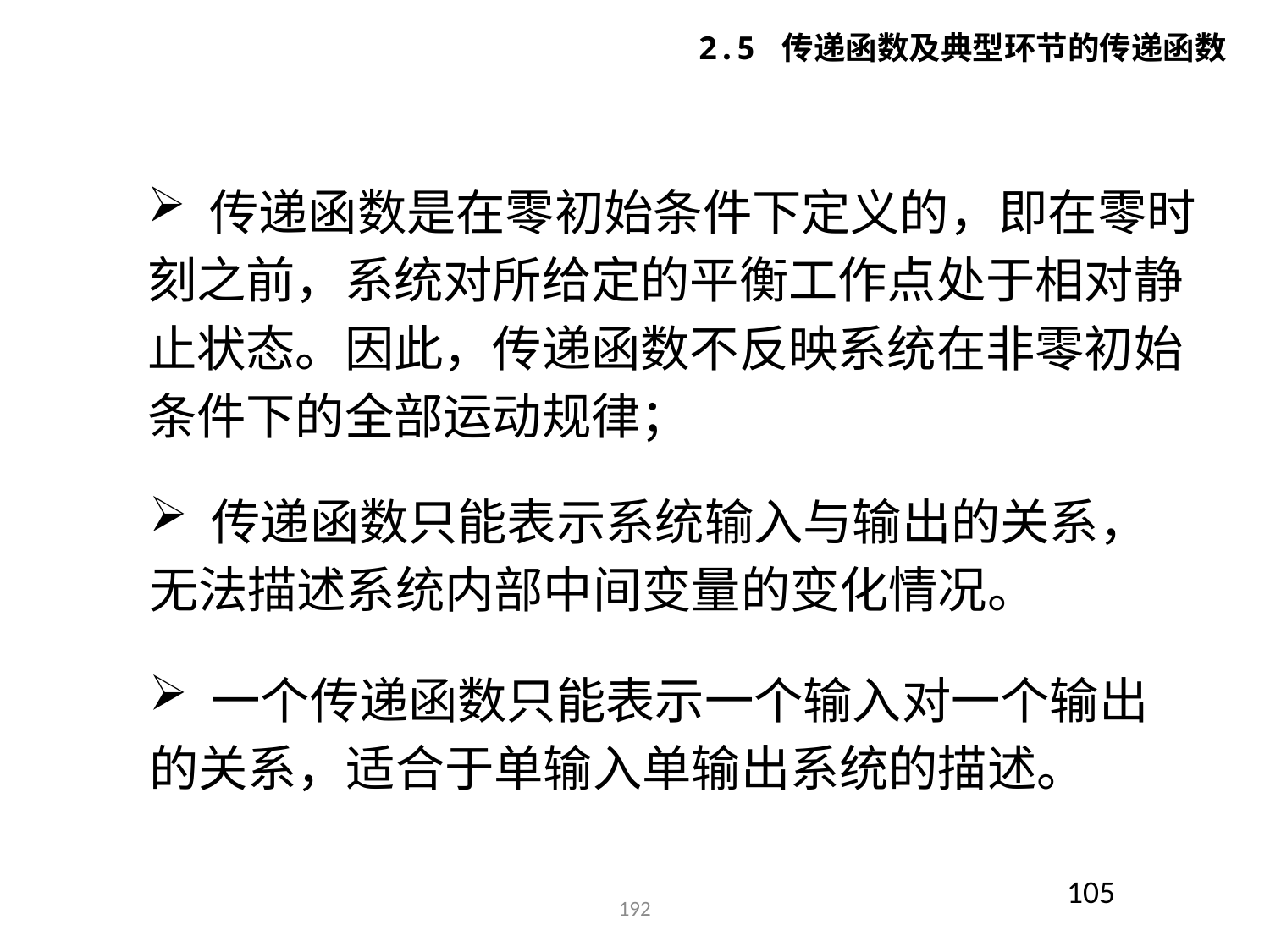

2.5 传递函数及典型环节的传递函数
 传递函数是在零初始条件下定义的，即在零时刻之前，系统对所给定的平衡工作点处于相对静止状态。因此，传递函数不反映系统在非零初始条件下的全部运动规律；
 传递函数只能表示系统输入与输出的关系，无法描述系统内部中间变量的变化情况。
 一个传递函数只能表示一个输入对一个输出的关系，适合于单输入单输出系统的描述。
105
192